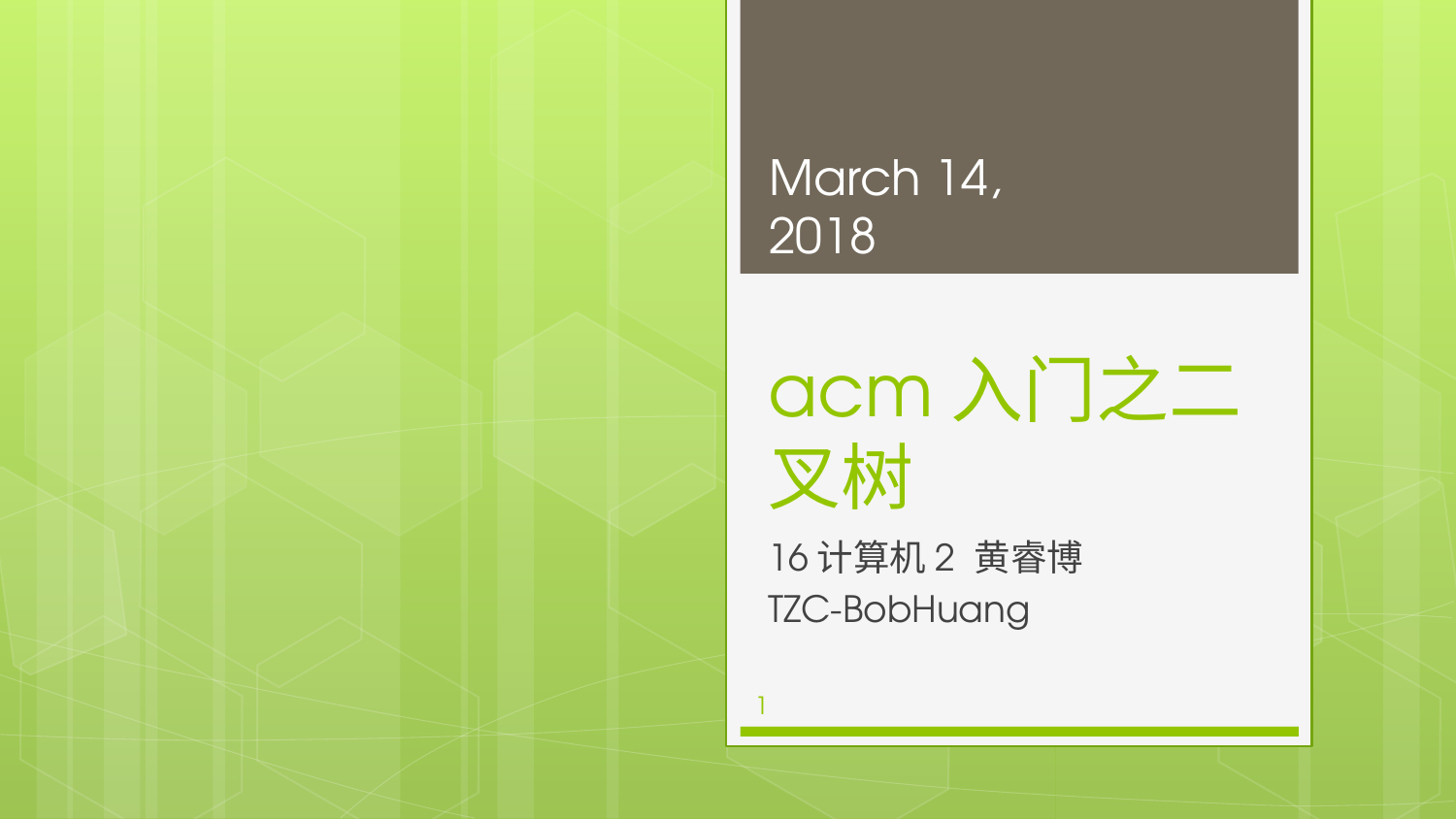

March 14, 2018
# acm入门之二叉树
16计算机2 黄睿博
TZC-BobHuang

1